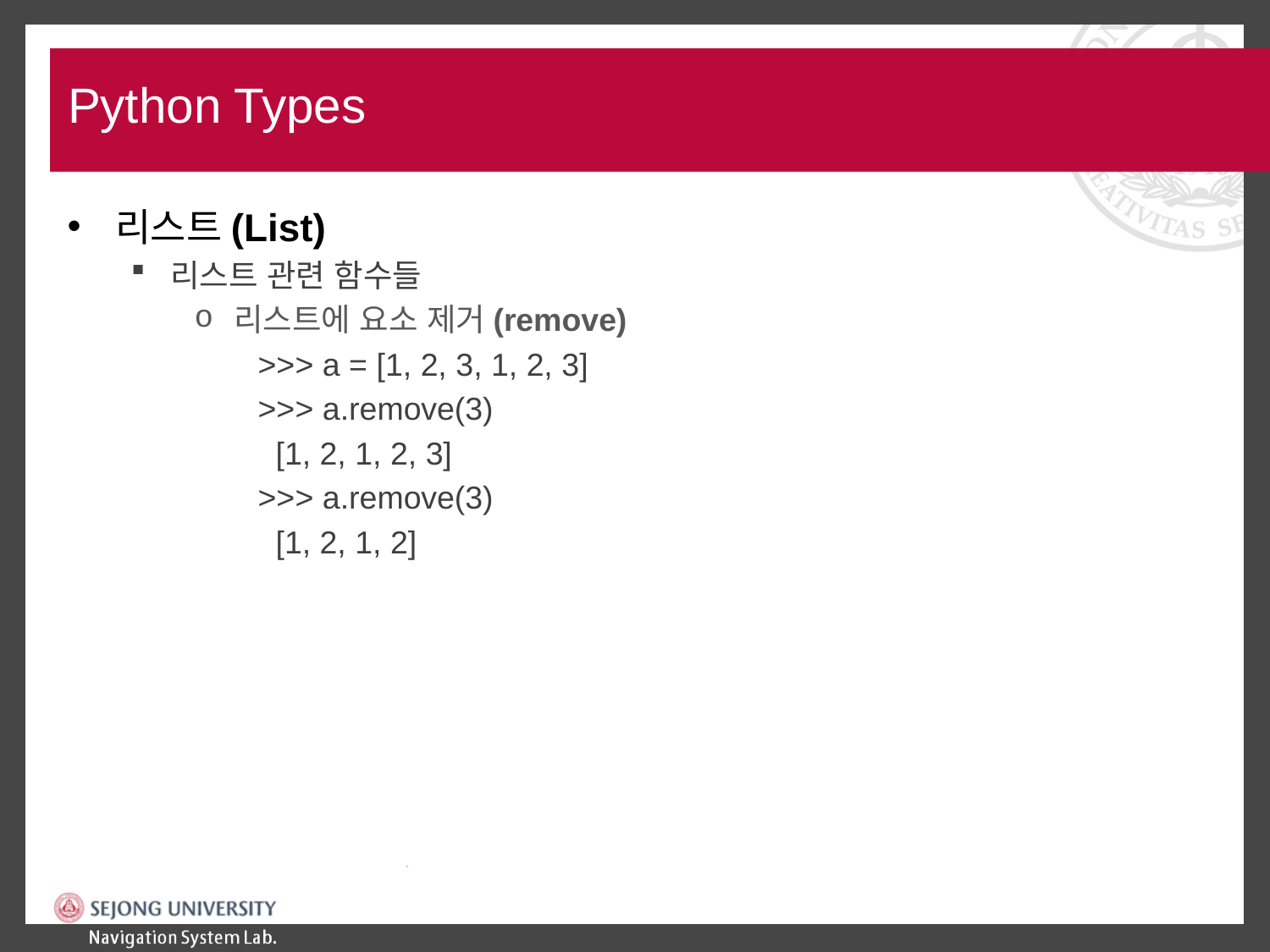

# Python Types
리스트(List)
리스트 관련 함수들
리스트에 요소 제거(remove)
>>> a = [1, 2, 3, 1, 2, 3]
>>> a.remove(3)
  [1, 2, 1, 2, 3]
>>> a.remove(3)
  [1, 2, 1, 2]